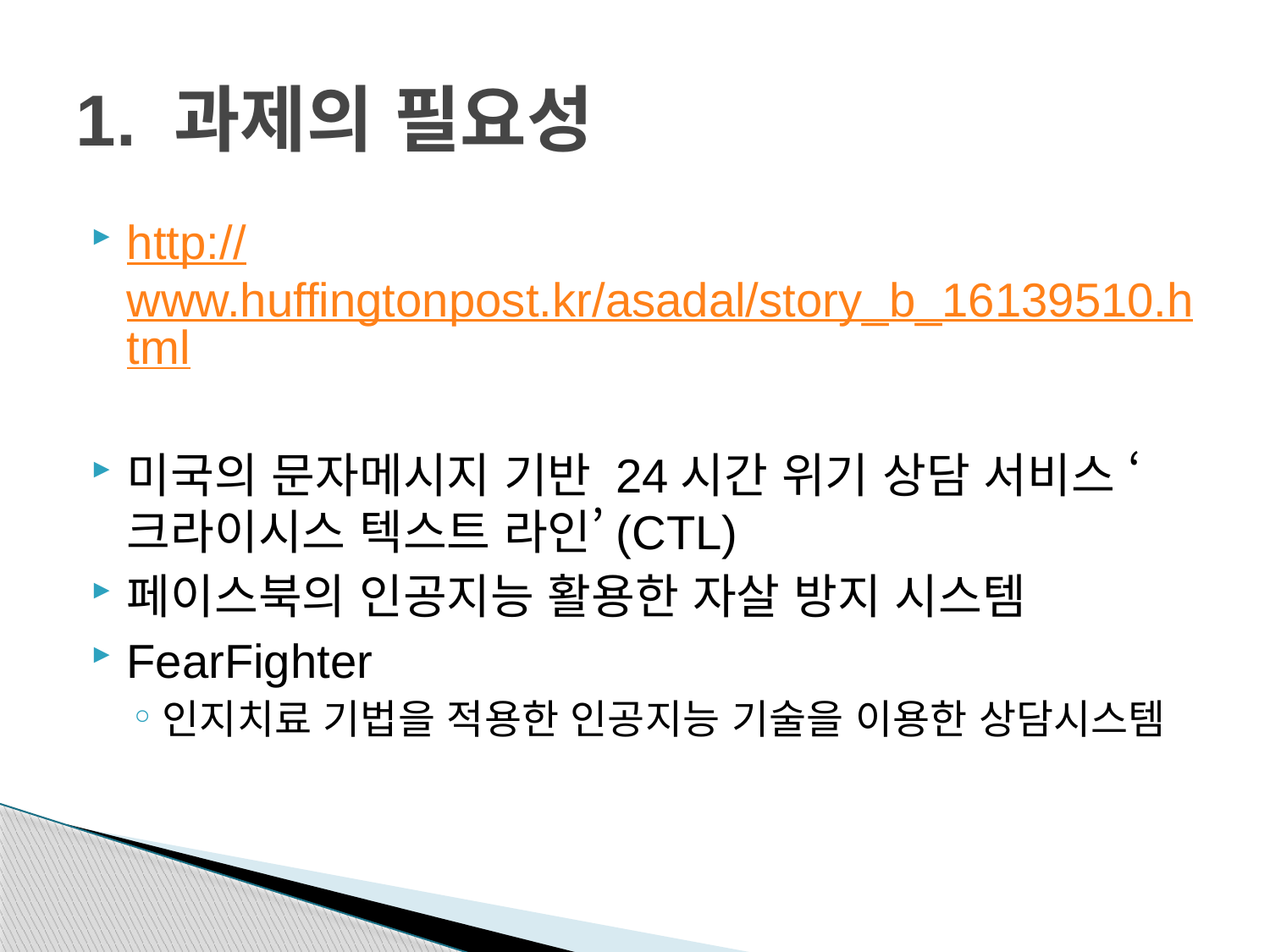

# 1. 과제의 필요성
http://www.huffingtonpost.kr/asadal/story_b_16139510.html

미국의 문자메시지 기반 24시간 위기 상담 서비스 ‘크라이시스 텍스트 라인’(CTL)
페이스북의 인공지능 활용한 자살 방지 시스템
FearFighter
인지치료 기법을 적용한 인공지능 기술을 이용한 상담시스템